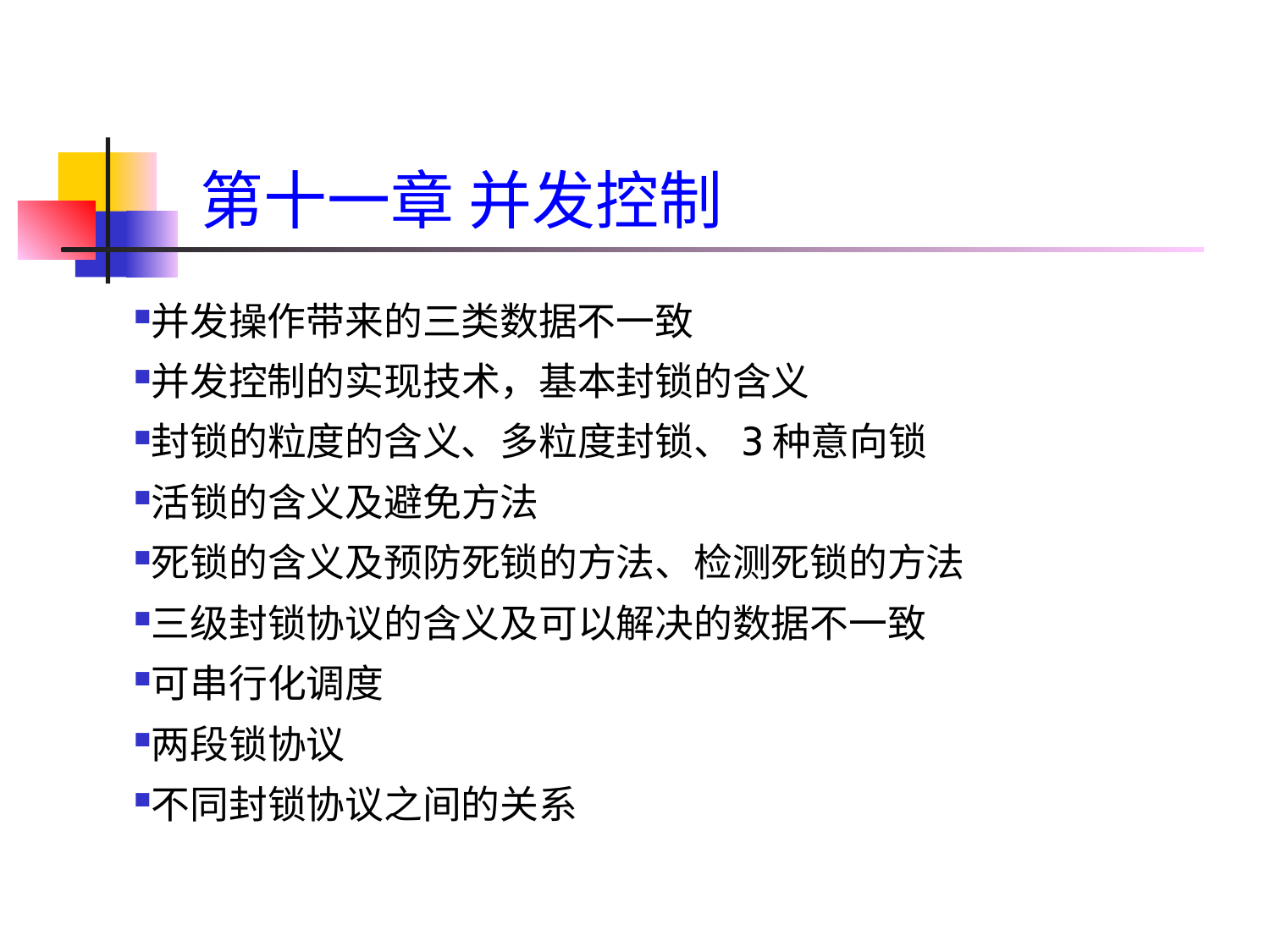

# 第十一章 并发控制
并发操作带来的三类数据不一致
并发控制的实现技术，基本封锁的含义
封锁的粒度的含义、多粒度封锁、3种意向锁
活锁的含义及避免方法
死锁的含义及预防死锁的方法、检测死锁的方法
三级封锁协议的含义及可以解决的数据不一致
可串行化调度
两段锁协议
不同封锁协议之间的关系